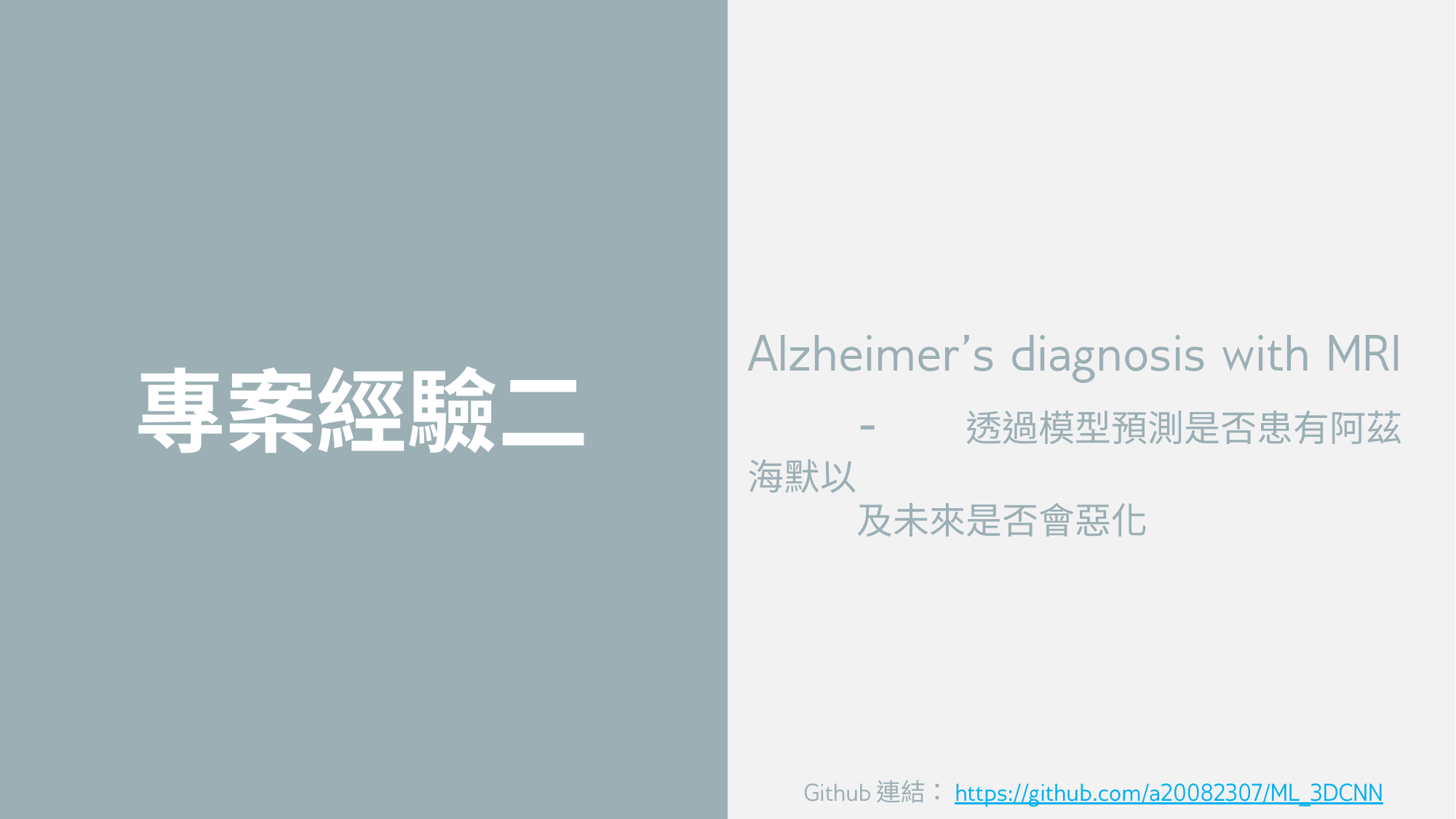

Alzheimer’s diagnosis with MRI
	-	透過模型預測是否患有阿茲海默以
	及未來是否會惡化
專案經驗二

Github連結：https://github.com/a20082307/ML_3DCNN